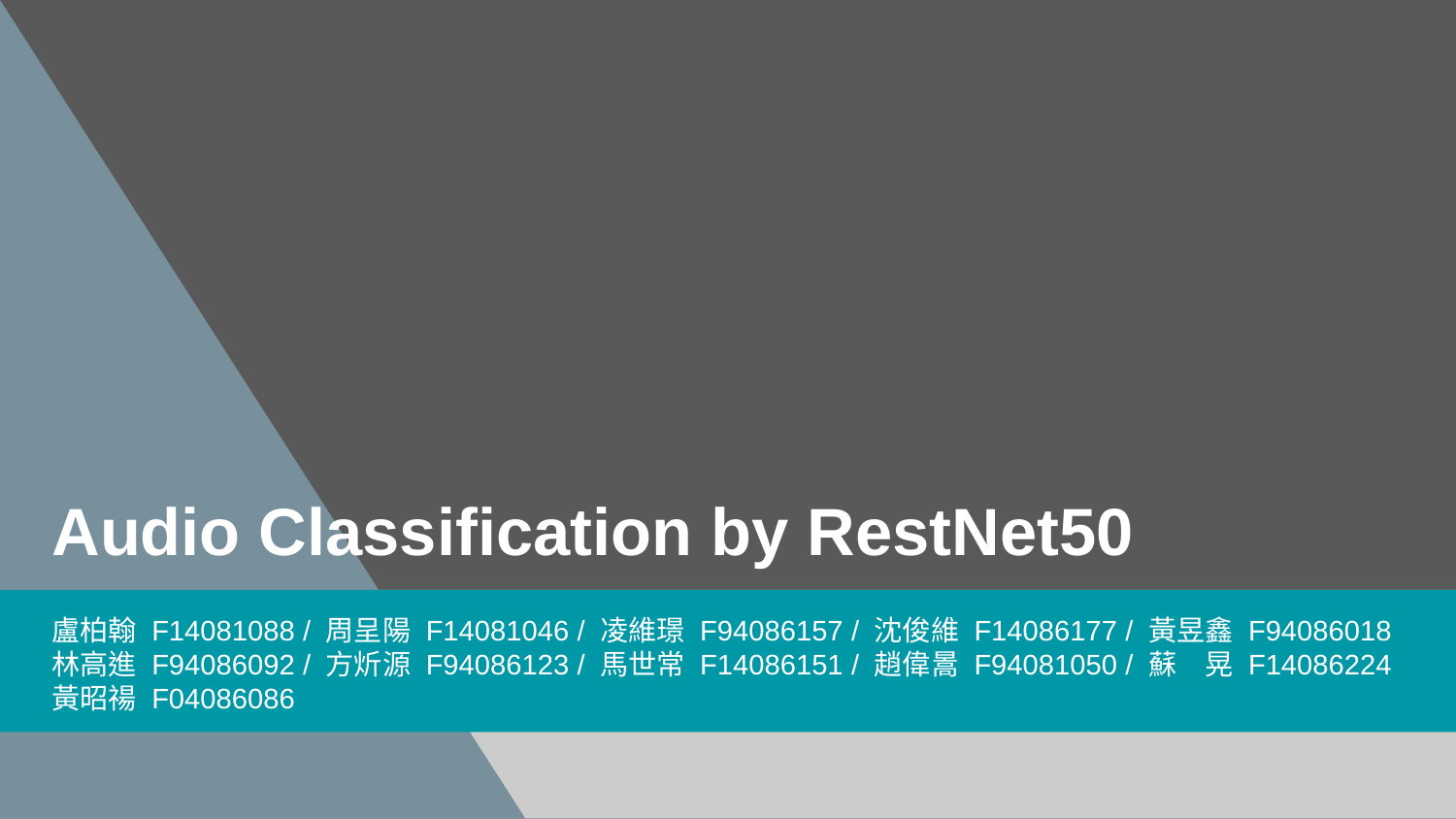

Audio Classification by RestNet50

盧柏翰 F14081088 / 周呈陽 F14081046 / 凌維璟 F94086157 / 沈俊維 F14086177 / 黃昱鑫 F94086018
林高進 F94086092 / 方炘源 F94086123 / 馬世常 F14086151 / 趙偉暠 F94081050 / 蘇　晃 F14086224
黃昭禓 F04086086